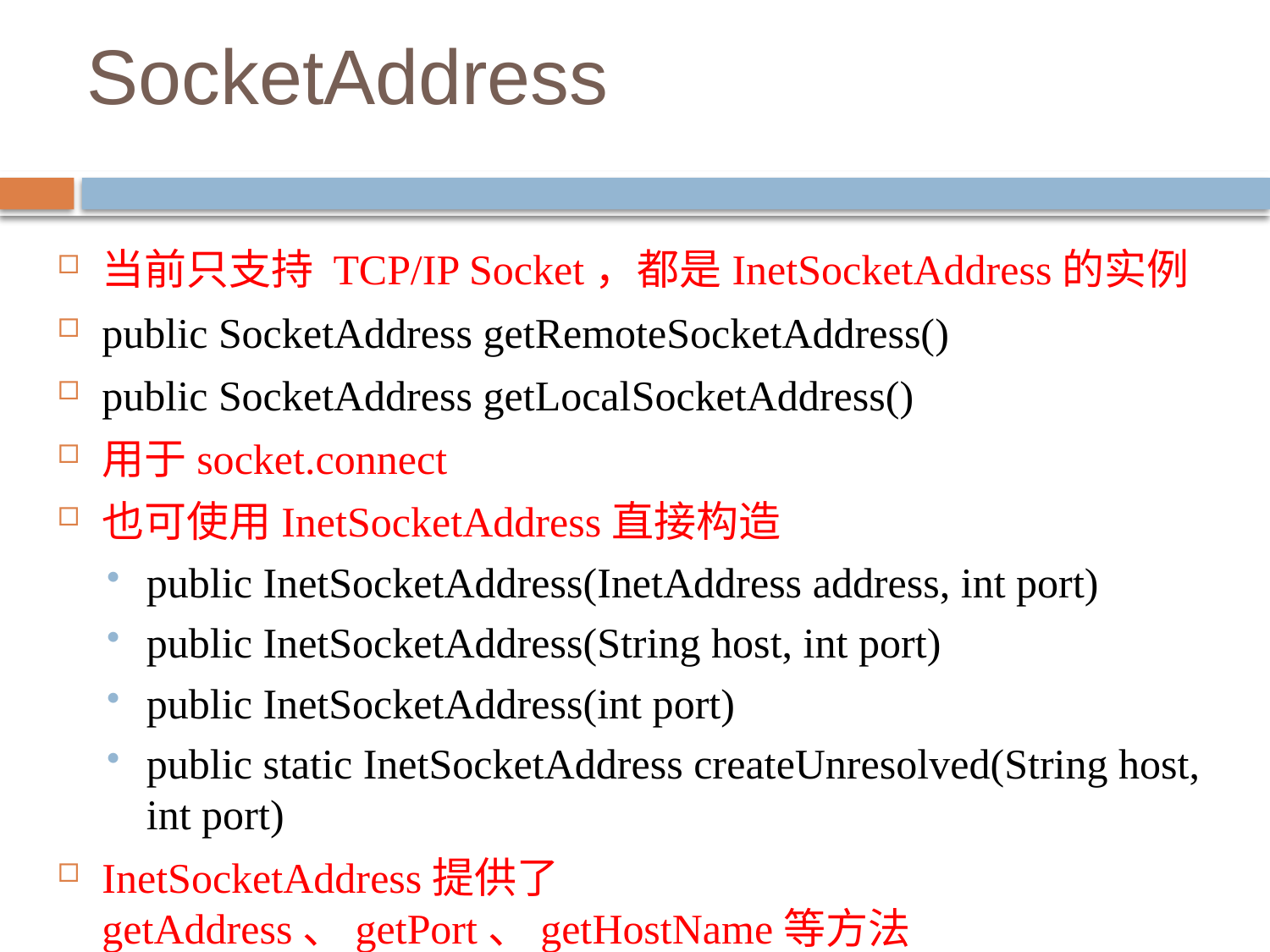

# SocketAddress
当前只支持 TCP/IP Socket，都是InetSocketAddress的实例
public SocketAddress getRemoteSocketAddress()
public SocketAddress getLocalSocketAddress()
用于socket.connect
也可使用InetSocketAddress直接构造
public InetSocketAddress(InetAddress address, int port)
public InetSocketAddress(String host, int port)
public InetSocketAddress(int port)
public static InetSocketAddress createUnresolved(String host, int port)
InetSocketAddress提供了getAddress、getPort、getHostName等方法